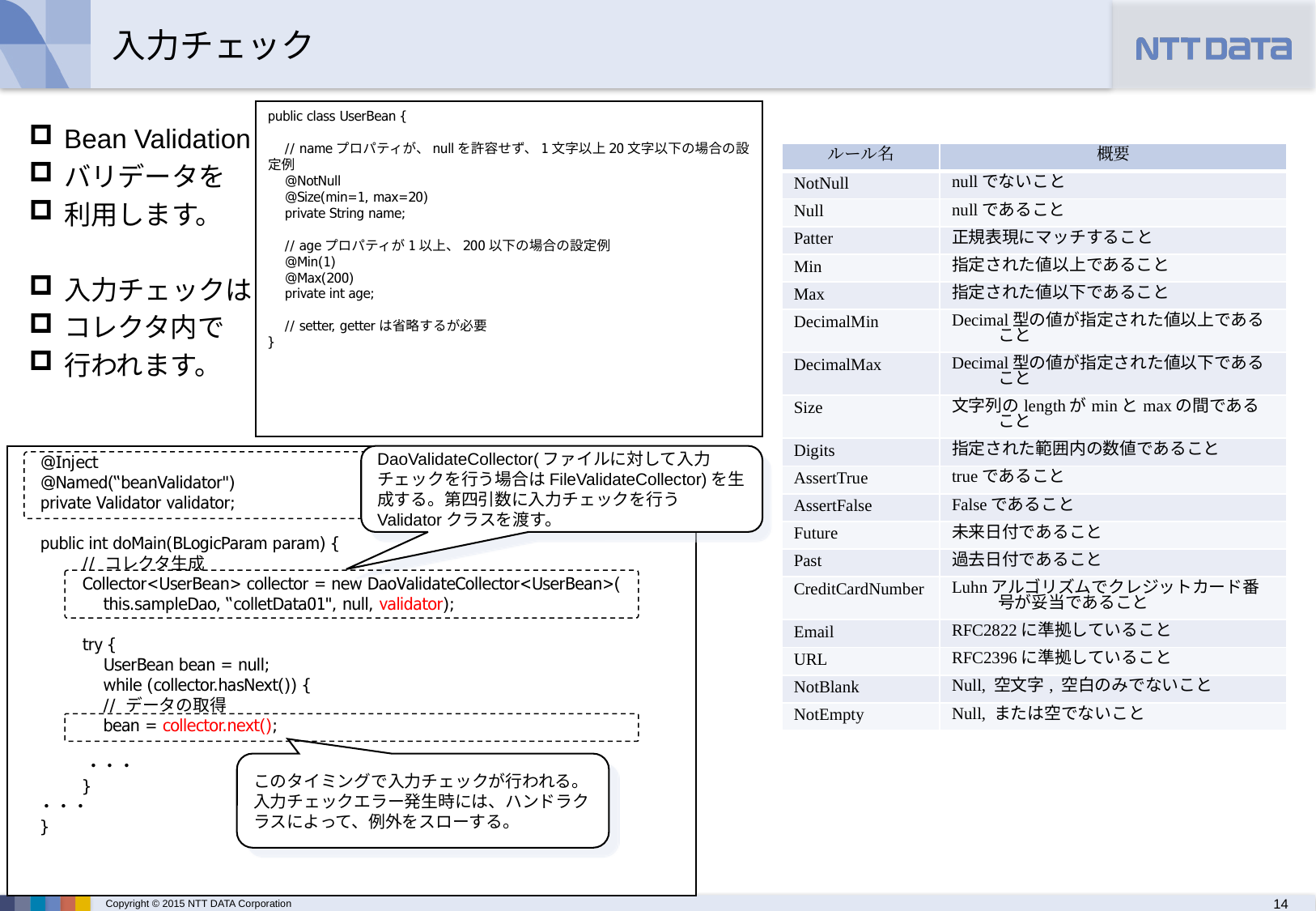

# 入力チェック
public class UserBean {

    // nameプロパティが、nullを許容せず、1文字以上20文字以下の場合の設定例
    @NotNull
    @Size(min=1, max=20)
    private String name;

    // ageプロパティが1以上、200以下の場合の設定例
    @Min(1)
    @Max(200)
    private int age;

    // setter, getterは省略するが必要
}
Bean Validationの
バリデータを
利用します。

入力チェックは
コレクタ内で
行われます。

| ルール名 | 概要 |
| --- | --- |
| NotNull | nullでないこと |
| Null | nullであること |
| Patter | 正規表現にマッチすること |
| Min | 指定された値以上であること |
| Max | 指定された値以下であること |
| DecimalMin | Decimal型の値が指定された値以上であること |
| DecimalMax | Decimal型の値が指定された値以下であること |
| Size | 文字列のlengthがminとmaxの間であること |
| Digits | 指定された範囲内の数値であること |
| AssertTrue | trueであること |
| AssertFalse | Falseであること |
| Future | 未来日付であること |
| Past | 過去日付であること |
| CreditCardNumber | Luhnアルゴリズムでクレジットカード番号が妥当であること |
| Email | RFC2822に準拠していること |
| URL | RFC2396に準拠していること |
| NotBlank | Null, 空文字, 空白のみでないこと |
| NotEmpty | Null, または空でないこと |
    @Inject
    @Named(“beanValidator")
    private Validator validator;

    public int doMain(BLogicParam param) {
            // コレクタ生成
            Collector<UserBean> collector = new DaoValidateCollector<UserBean>(
                this.sampleDao, “colletData01", null, validator);

            try {
                UserBean bean = null;
                while (collector.hasNext()) {
                // データの取得
                bean = collector.next();

                ・・・
            }
    ・・・
    }
DaoValidateCollector(ファイルに対して入力チェックを行う場合はFileValidateCollector)を生成する。第四引数に入力チェックを行うValidatorクラスを渡す。

このタイミングで入力チェックが行われる。
入力チェックエラー発生時には、ハンドラクラスによって、例外をスローする。